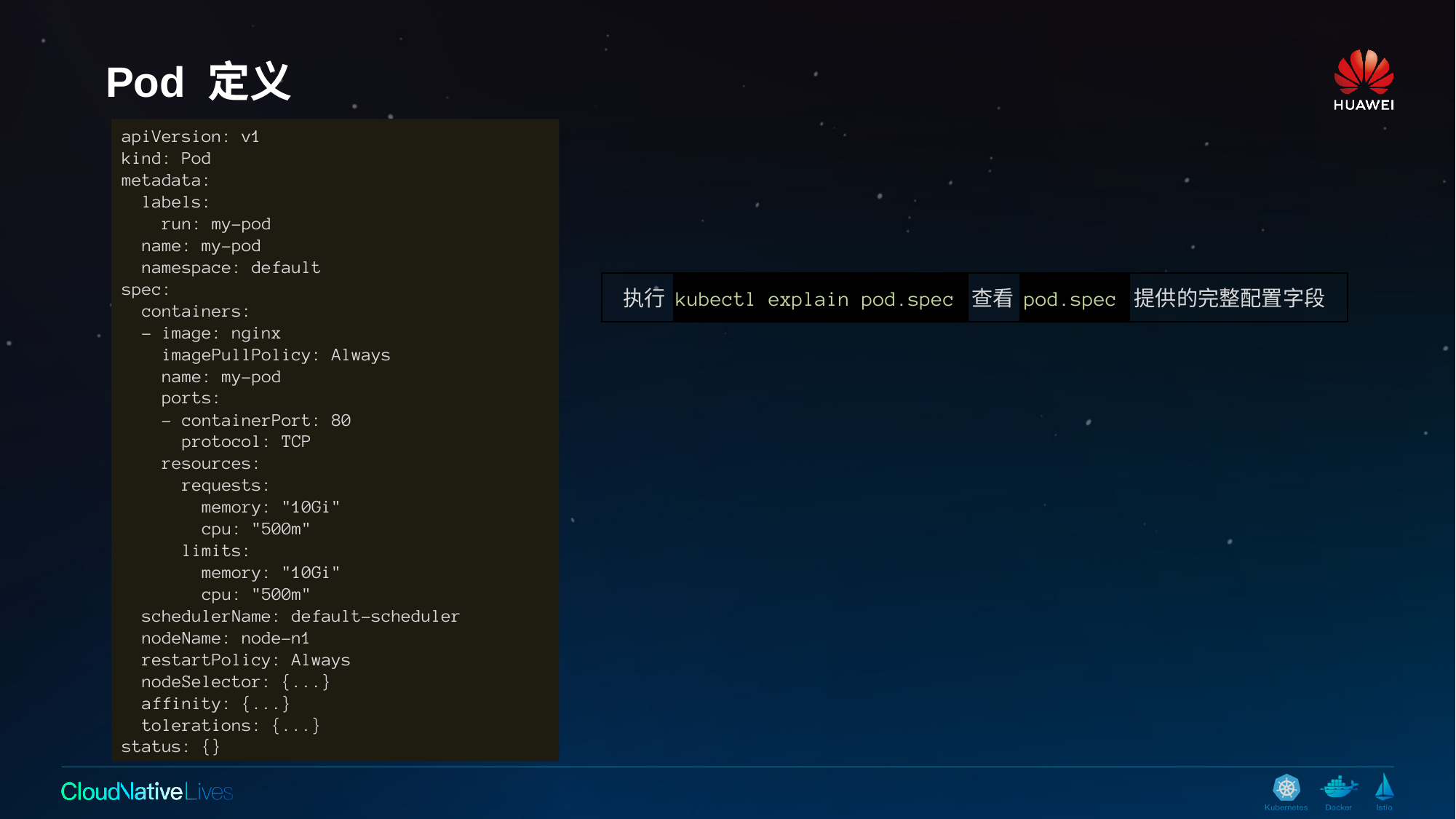

# Pod 定义
apiVersion: v1
kind: Pod
metadata:
  labels:
    run: my-pod
  name: my-pod
  namespace: default
spec:
  containers:
  - image: nginx
    imagePullPolicy: Always
    name: my-pod
    ports:
    - containerPort: 80
      protocol: TCP
    resources:
      requests:
        memory: "10Gi"
        cpu: "500m"
      limits:
        memory: "10Gi"
        cpu: "500m"
  schedulerName: default-scheduler
  nodeName: node-n1
  restartPolicy: Always
  nodeSelector: {...}
  affinity: {...}
  tolerations: {...}
status: {}

执行 kubectl explain pod.spec 查看 pod.spec 提供的完整配置字段